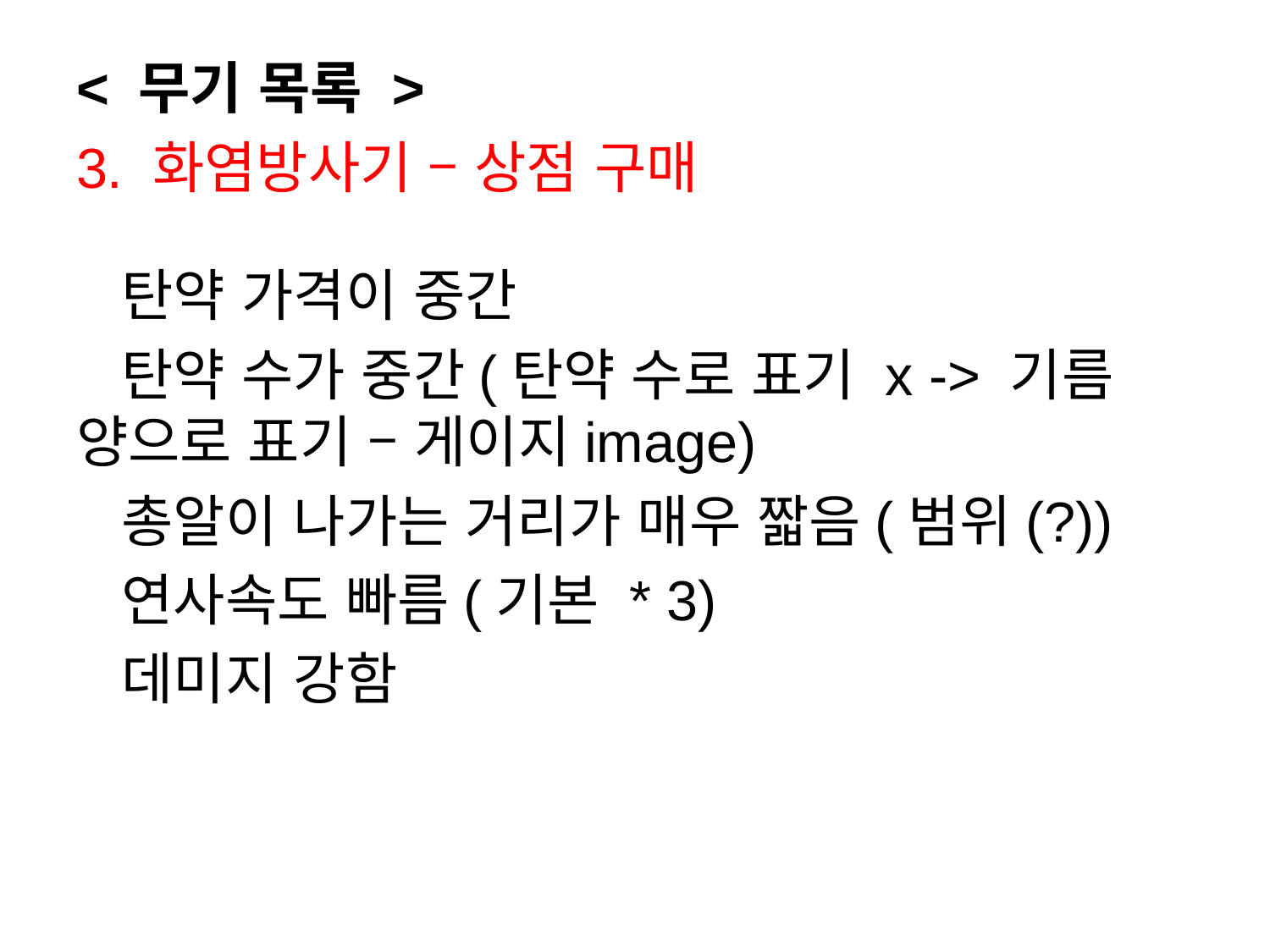

< 무기 목록 >
3. 화염방사기 – 상점 구매

  탄약 가격이 중간
  탄약 수가 중간(탄약 수로 표기 x -> 기름 양으로 표기 – 게이지image)
  총알이 나가는 거리가 매우 짧음(범위(?))
  연사속도 빠름(기본 * 3)
  데미지 강함